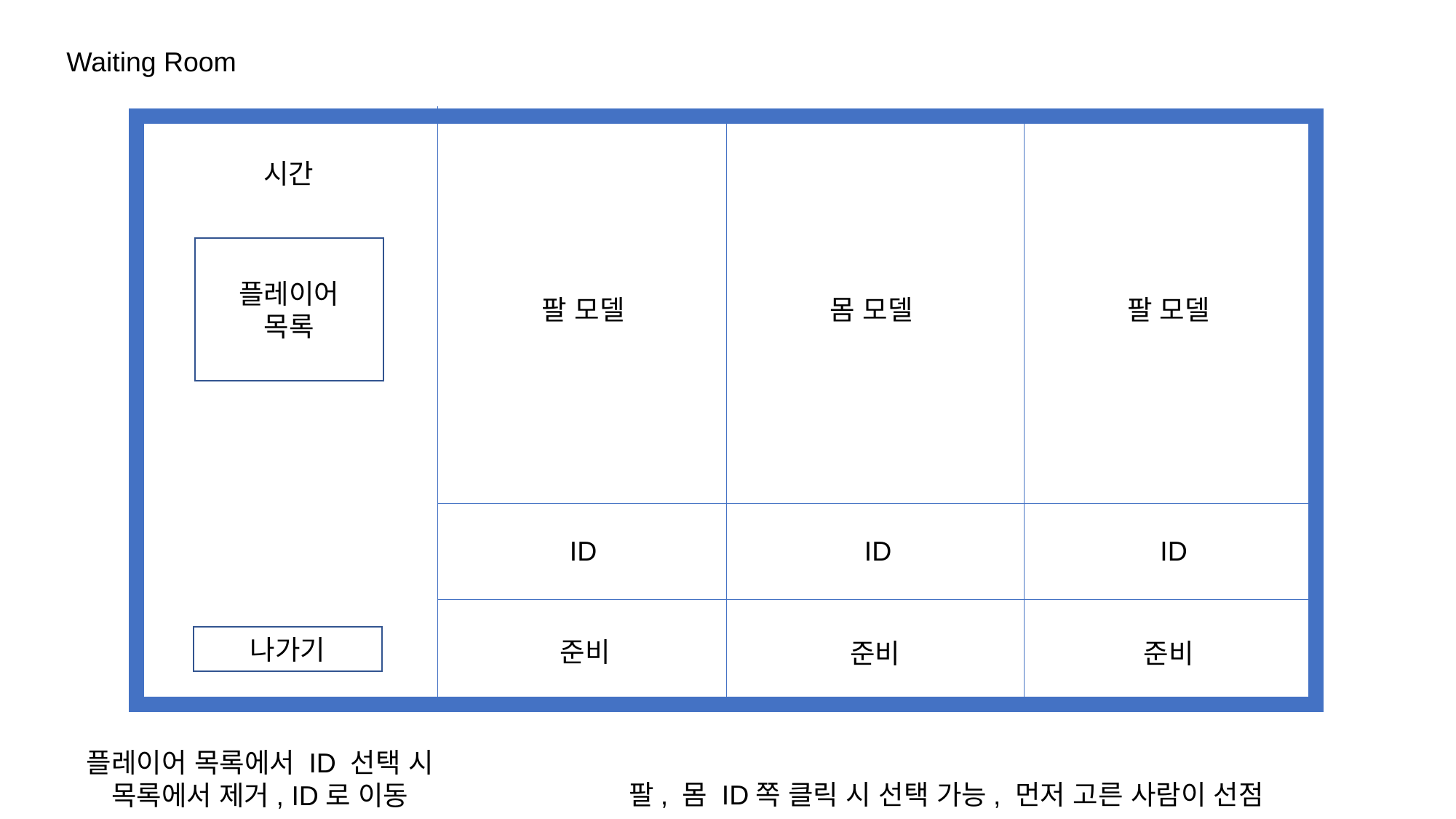

Waiting Room

시간
플레이어
목록
팔 모델
몸 모델
팔 모델
ID
ID
ID
나가기
준비
준비
준비
플레이어 목록에서 ID 선택 시 목록에서 제거, ID로 이동
팔, 몸 ID쪽 클릭 시 선택 가능, 먼저 고른 사람이 선점